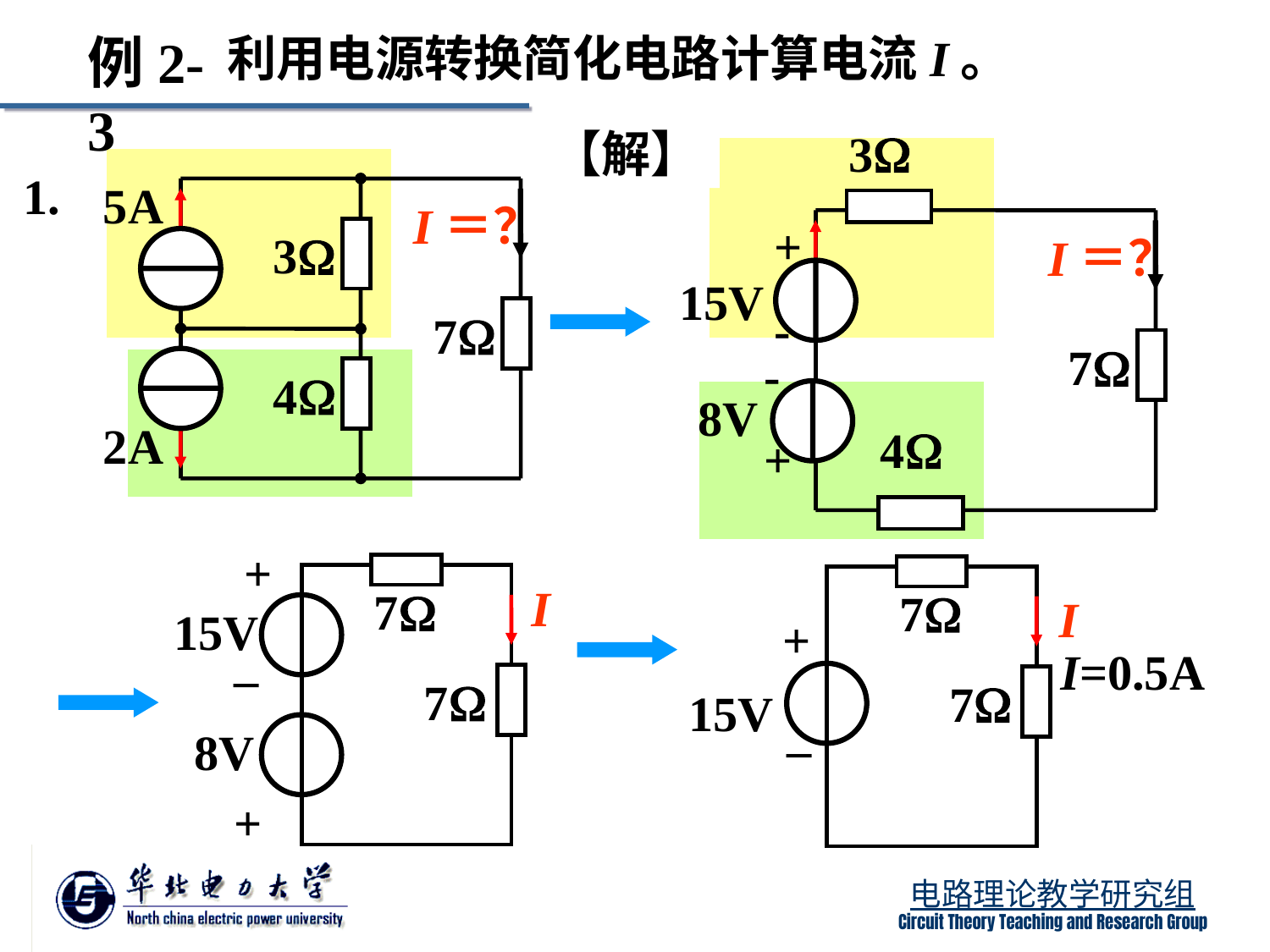

例2-3
利用电源转换简化电路计算电流I。
【解】
3Ω

+
-

I＝？

15V
7Ω

-
+
8V

4Ω

1.
5A

I＝？

3Ω

7Ω

4Ω

2A

+

I
7Ω
15V

_
7Ω

8V

+

7Ω
I

+

7Ω

15V
_

I=0.5A